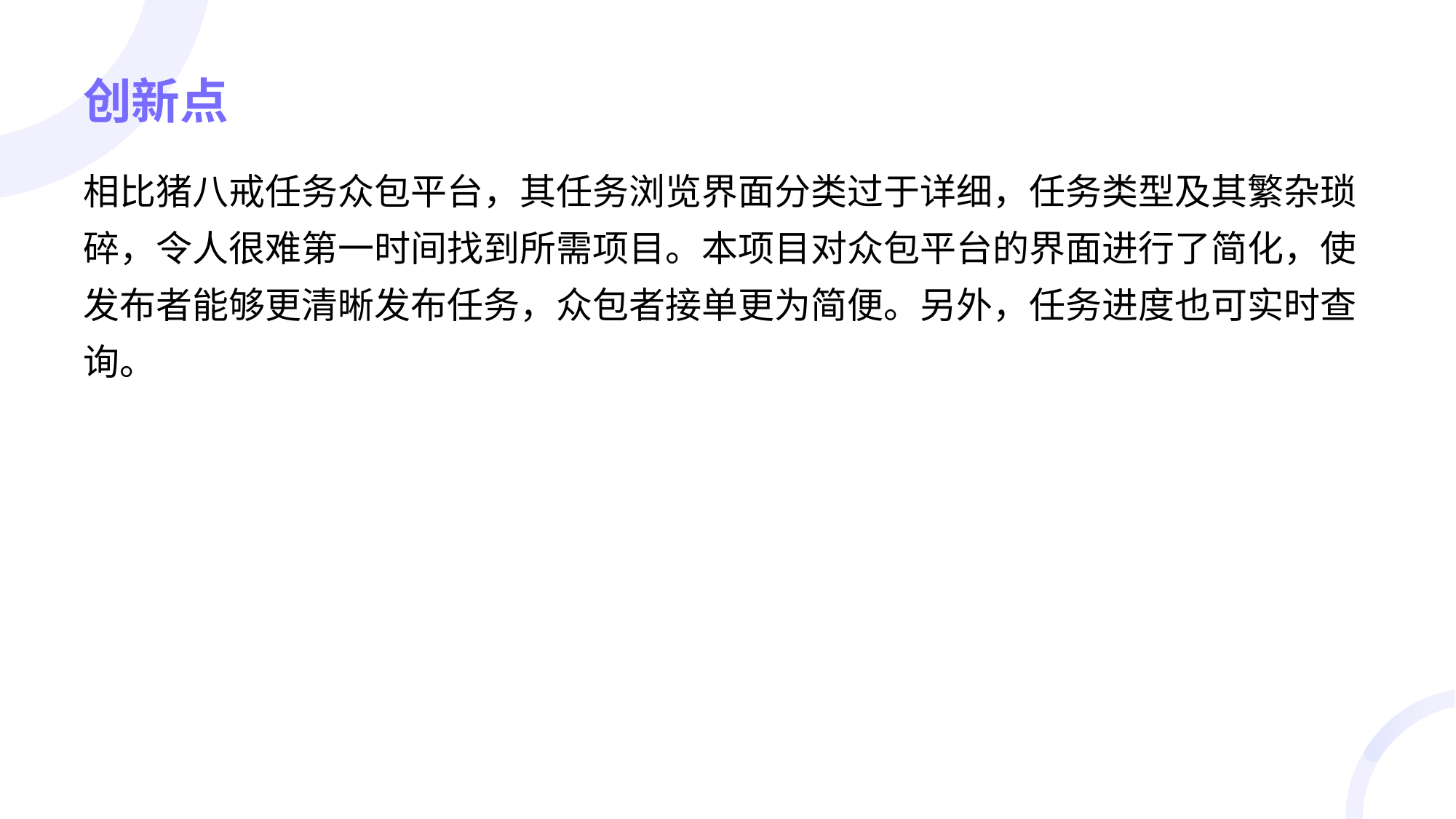

# 创新点
相比猪八戒任务众包平台，其任务浏览界面分类过于详细，任务类型及其繁杂琐碎，令人很难第一时间找到所需项目。本项目对众包平台的界面进行了简化，使发布者能够更清晰发布任务，众包者接单更为简便。另外，任务进度也可实时查询。